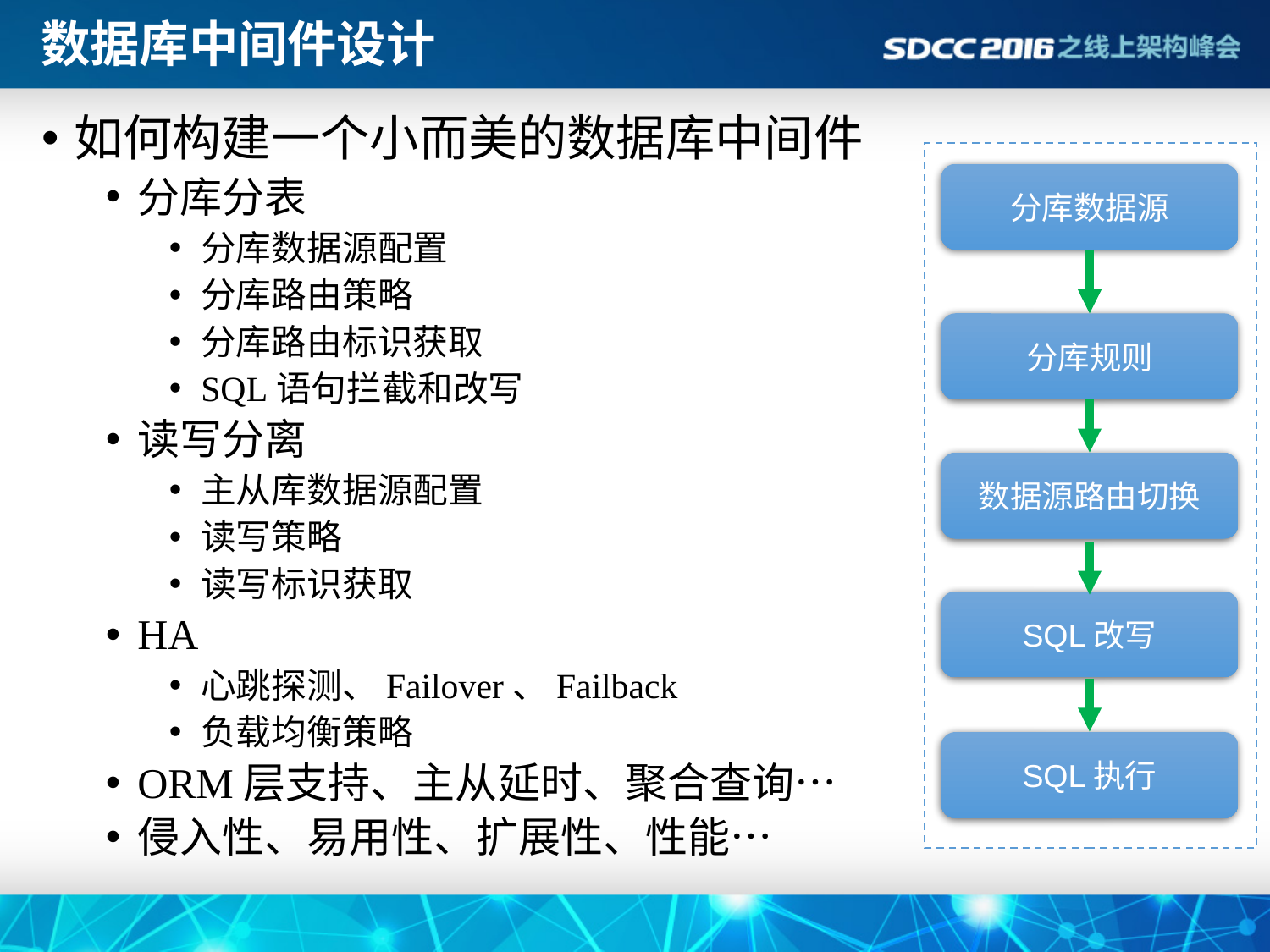

# 数据库中间件设计
如何构建一个小而美的数据库中间件
分库分表
分库数据源配置
分库路由策略
分库路由标识获取
SQL语句拦截和改写
读写分离
主从库数据源配置
读写策略
读写标识获取
HA
心跳探测、Failover、Failback
负载均衡策略
ORM层支持、主从延时、聚合查询…
侵入性、易用性、扩展性、性能…

分库数据源
分库规则
数据源路由切换
SQL改写
SQL执行